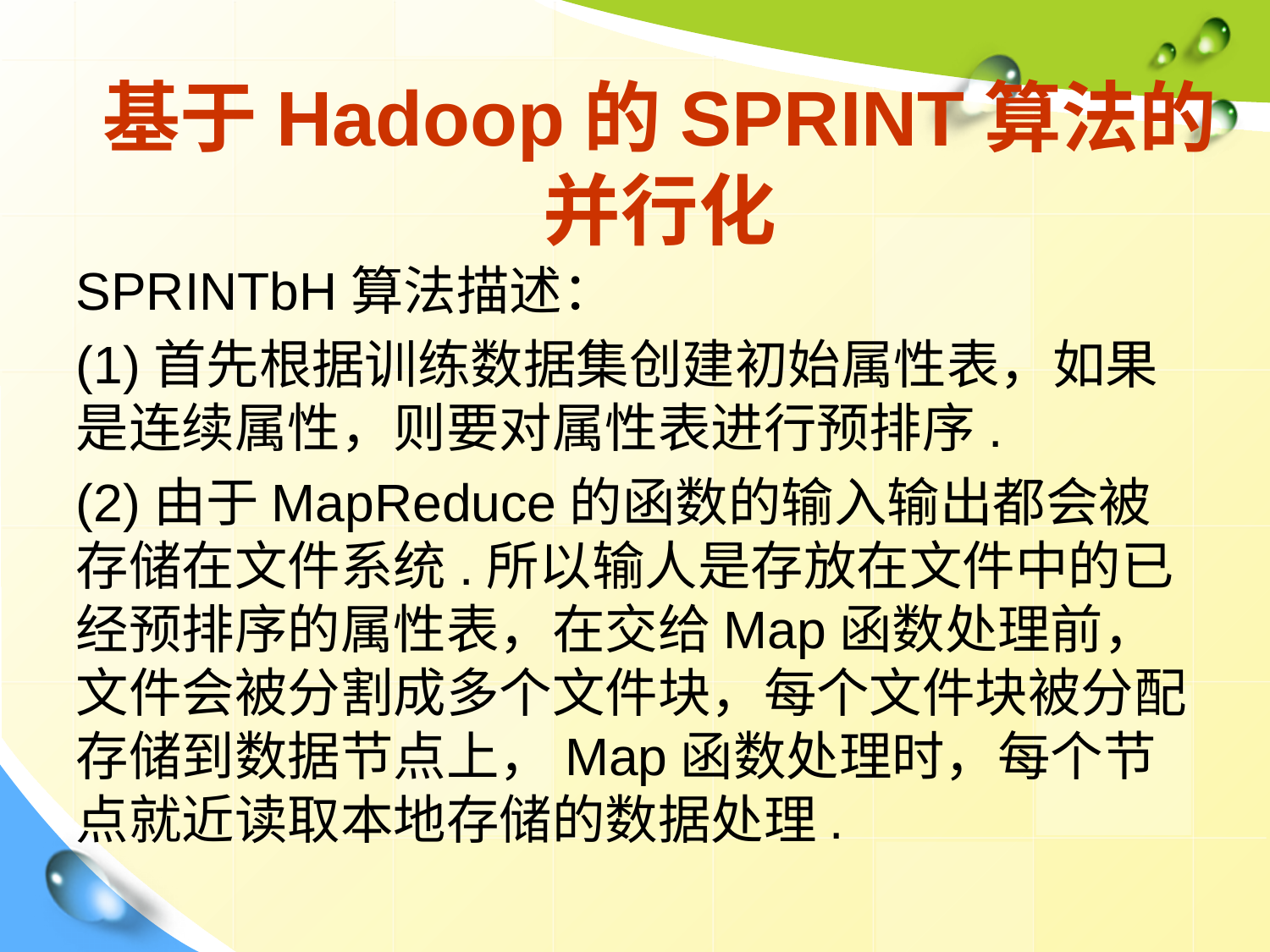

基于Hadoop的SPRINT算法的并行化
SPRINTbH算法描述：
(1)首先根据训练数据集创建初始属性表，如果是连续属性，则要对属性表进行预排序.
(2)由于MapReduce的函数的输入输出都会被存储在文件系统.所以输人是存放在文件中的已经预排序的属性表，在交给Map函数处理前，文件会被分割成多个文件块，每个文件块被分配存储到数据节点上，Map函数处理时，每个节点就近读取本地存储的数据处理.